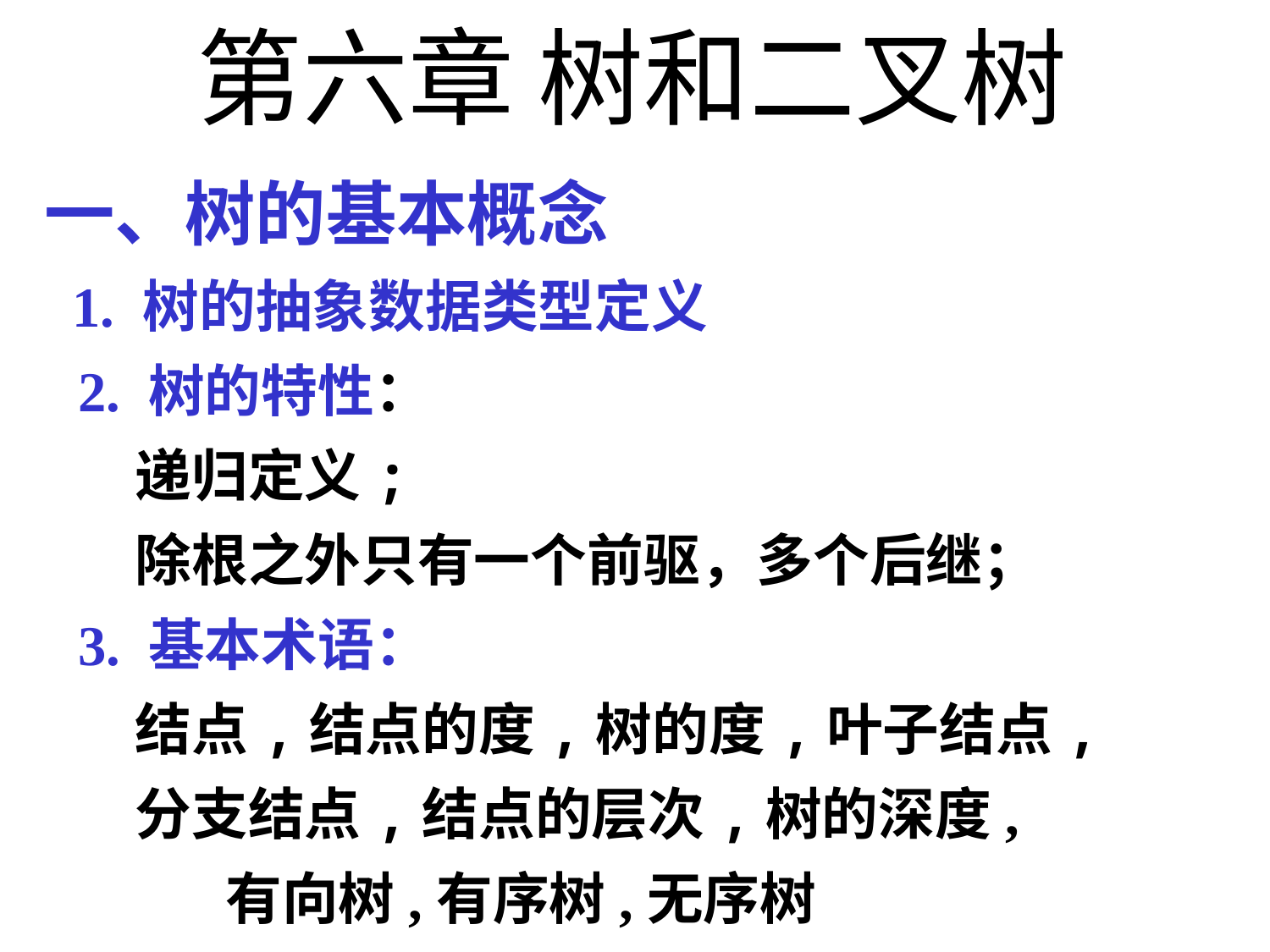

第六章 树和二叉树
一、树的基本概念
  1. 树的抽象数据类型定义
 2. 树的特性：
      递归定义;
      除根之外只有一个前驱，多个后继；
 3. 基本术语：
      结点,结点的度,树的度,叶子结点,
      分支结点,结点的层次,树的深度,
             有向树,有序树,无序树